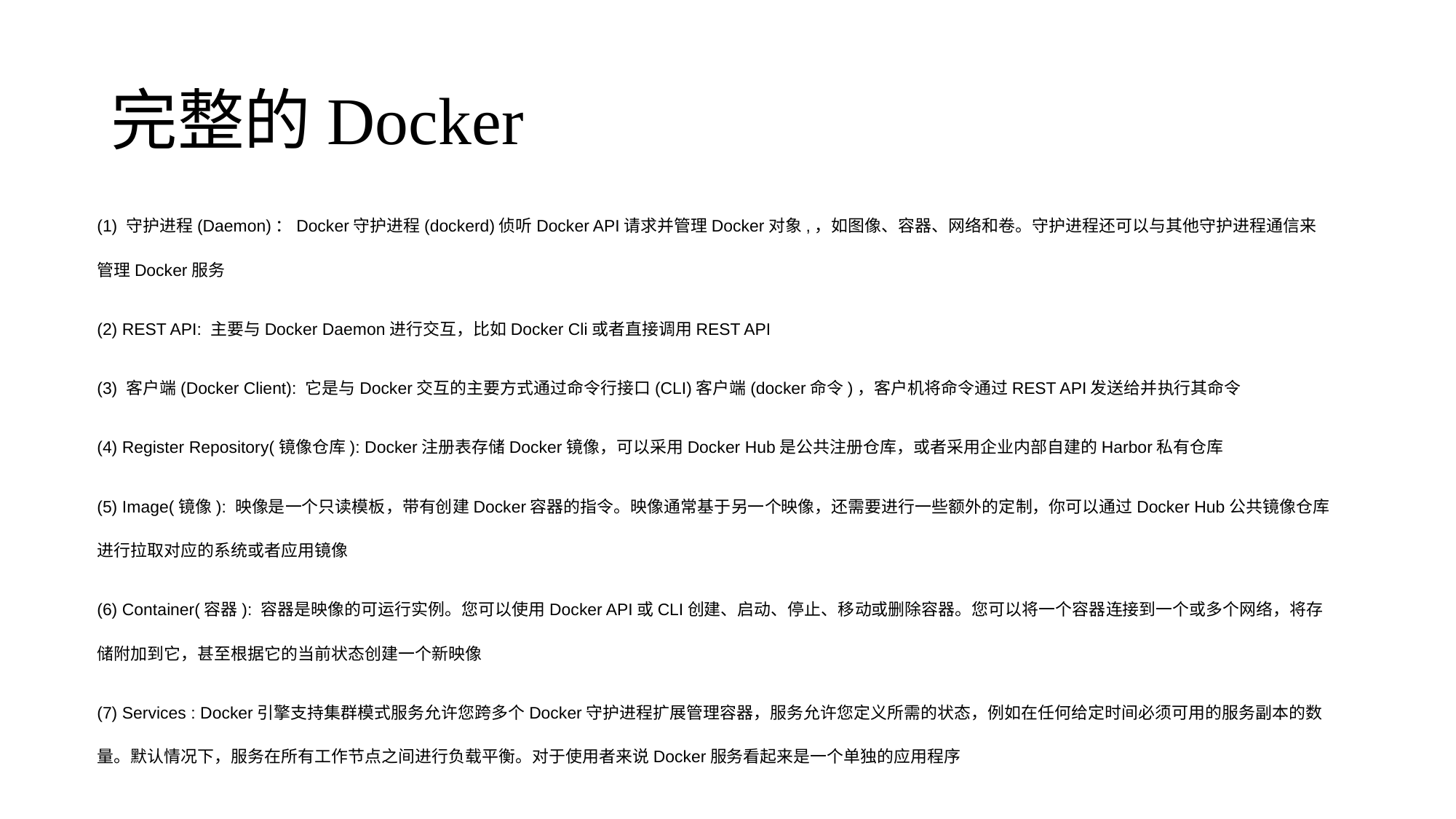

# 完整的Docker
(1) 守护进程(Daemon)：Docker守护进程(dockerd)侦听Docker API请求并管理Docker对象,，如图像、容器、网络和卷。守护进程还可以与其他守护进程通信来管理Docker服务
(2) REST API: 主要与Docker Daemon进行交互，比如Docker Cli或者直接调用REST API
(3) 客户端(Docker Client): 它是与Docker交互的主要方式通过命令行接口(CLI)客户端(docker命令)，客户机将命令通过REST API发送给并执行其命令
(4) Register Repository(镜像仓库): Docker注册表存储Docker镜像，可以采用Docker Hub是公共注册仓库，或者采用企业内部自建的Harbor私有仓库
(5) Image(镜像): 映像是一个只读模板，带有创建Docker容器的指令。映像通常基于另一个映像，还需要进行一些额外的定制，你可以通过Docker Hub公共镜像仓库进行拉取对应的系统或者应用镜像
(6) Container(容器): 容器是映像的可运行实例。您可以使用Docker API或CLI创建、启动、停止、移动或删除容器。您可以将一个容器连接到一个或多个网络，将存储附加到它，甚至根据它的当前状态创建一个新映像
(7) Services : Docker引擎支持集群模式服务允许您跨多个Docker守护进程扩展管理容器，服务允许您定义所需的状态，例如在任何给定时间必须可用的服务副本的数量。默认情况下，服务在所有工作节点之间进行负载平衡。对于使用者来说Docker服务看起来是一个单独的应用程序